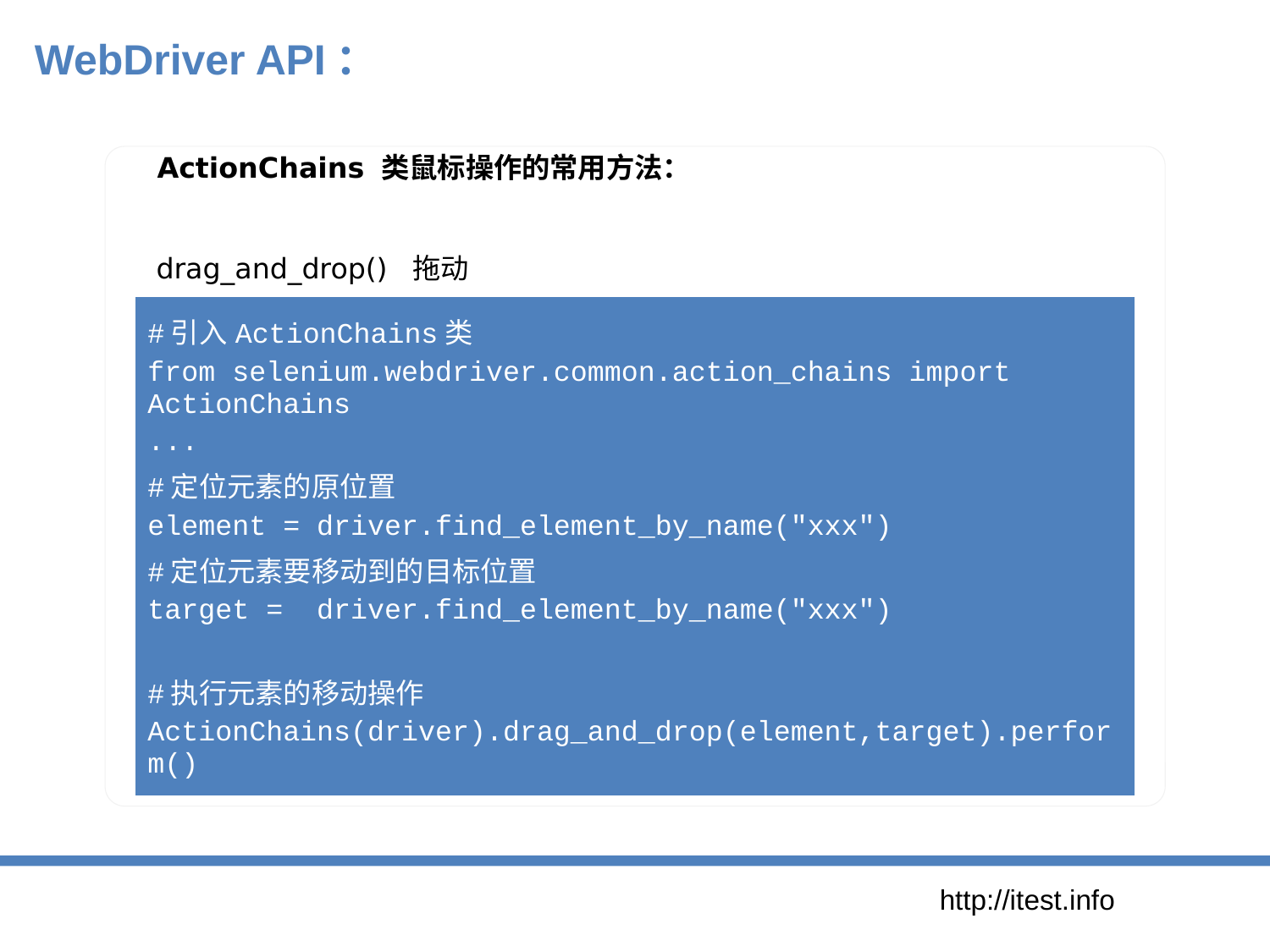

WebDriver API：
 ActionChains 类鼠标操作的常用方法：

 drag_and_drop()  拖动

| #引入ActionChains类 from selenium.webdriver.common.action\_chains import ActionChains ... #定位元素的原位置 element = driver.find\_element\_by\_name("xxx") #定位元素要移动到的目标位置 target = driver.find\_element\_by\_name("xxx") #执行元素的移动操作 ActionChains(driver).drag\_and\_drop(element,target).perform() |
| --- |

http://itest.info